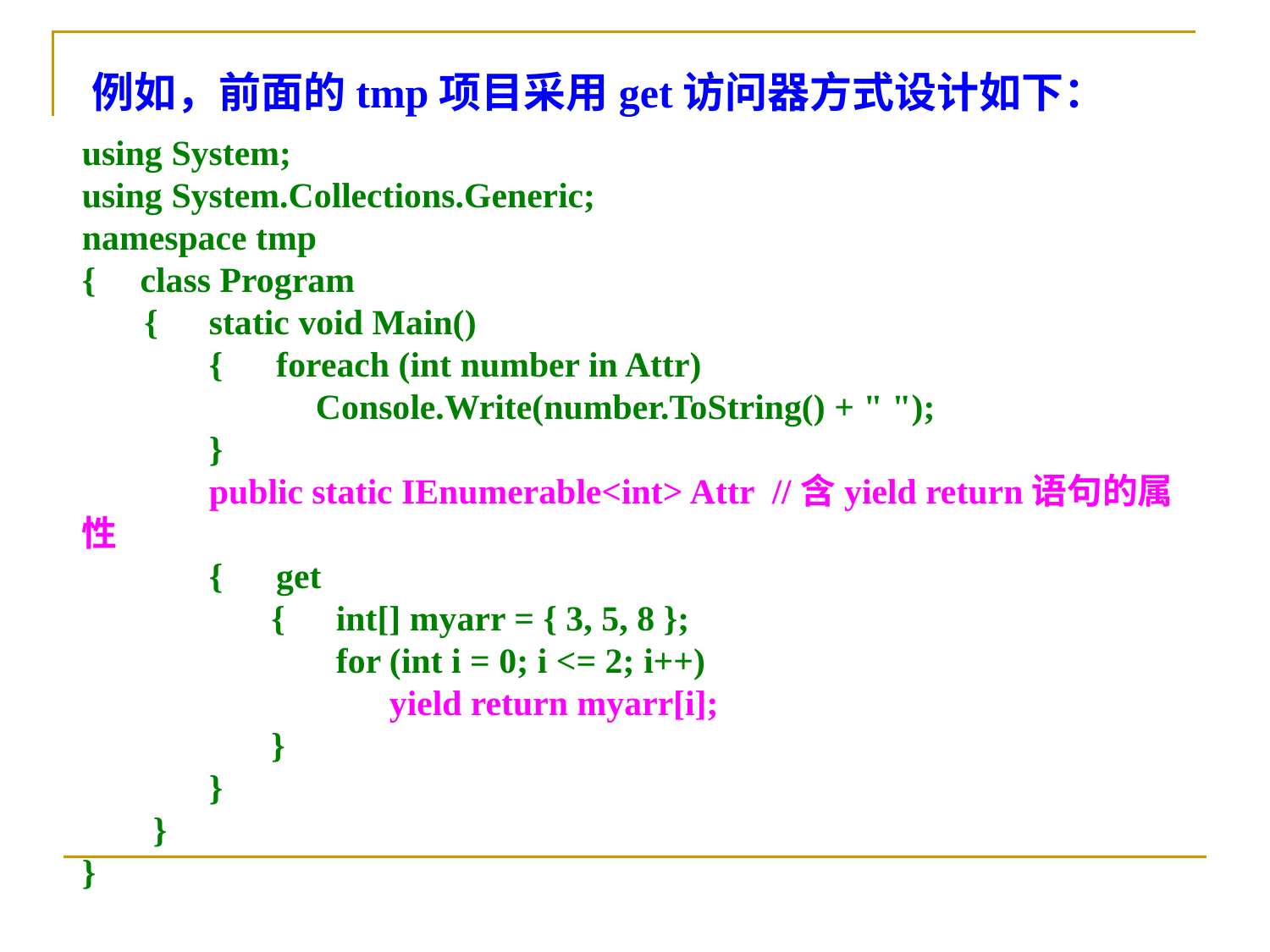

例如，前面的tmp项目采用get访问器方式设计如下：
using System;
using System.Collections.Generic;
namespace tmp
{     class Program
       {	static void Main()
        	{      foreach (int number in Attr)
              	            Console.Write(number.ToString() + " ");
        	}
        	public static IEnumerable<int> Attr  //含yield return语句的属性
        	{      get
            	       {	int[] myarr = { 3, 5, 8 };
                	for (int i = 0; i <= 2; i++)
                    	      yield return myarr[i];
            	       }
        	}
        }
}